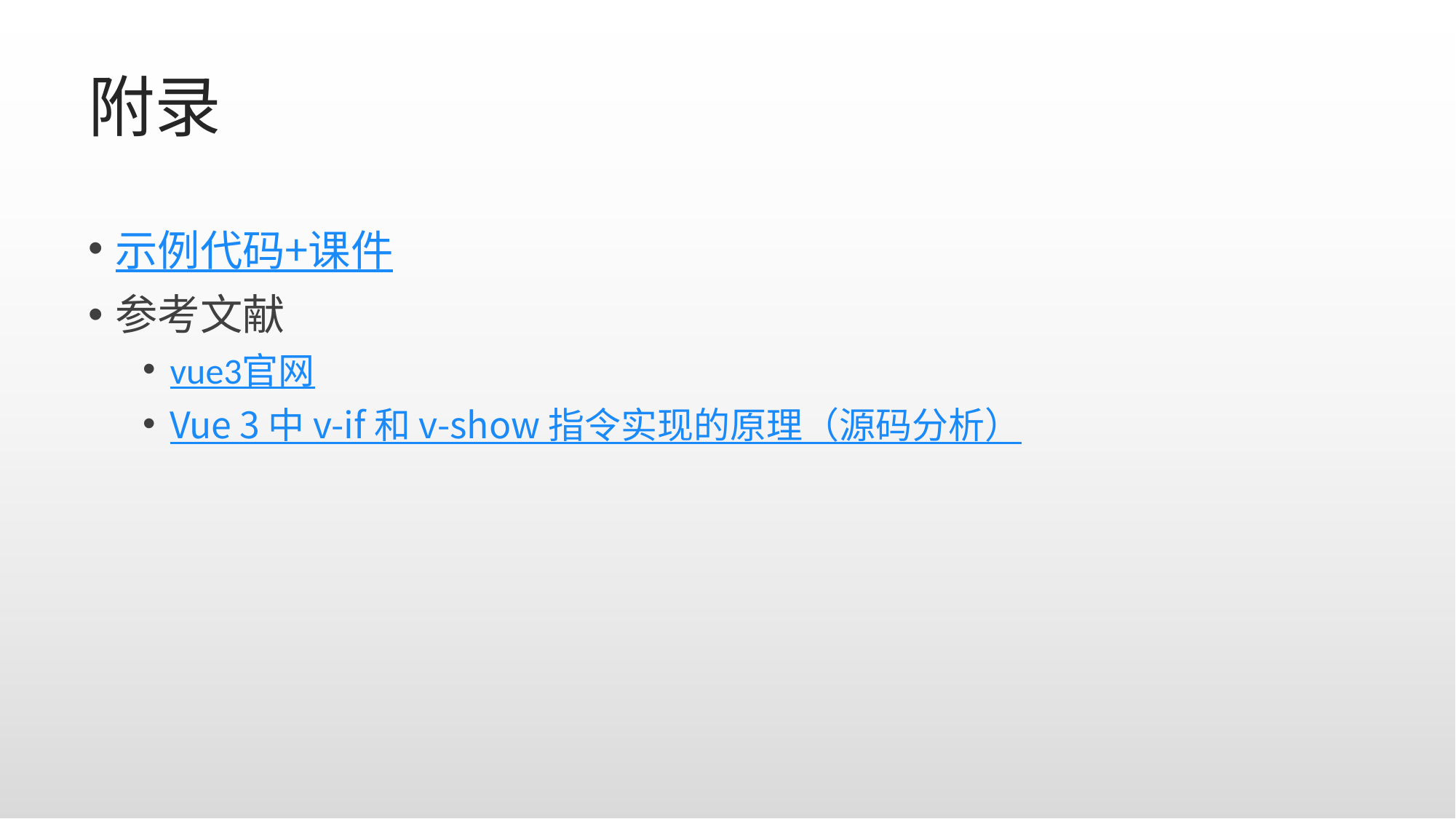

# 附录
示例代码+课件
参考文献
vue3官网
Vue 3 中 v-if 和 v-show 指令实现的原理（源码分析）